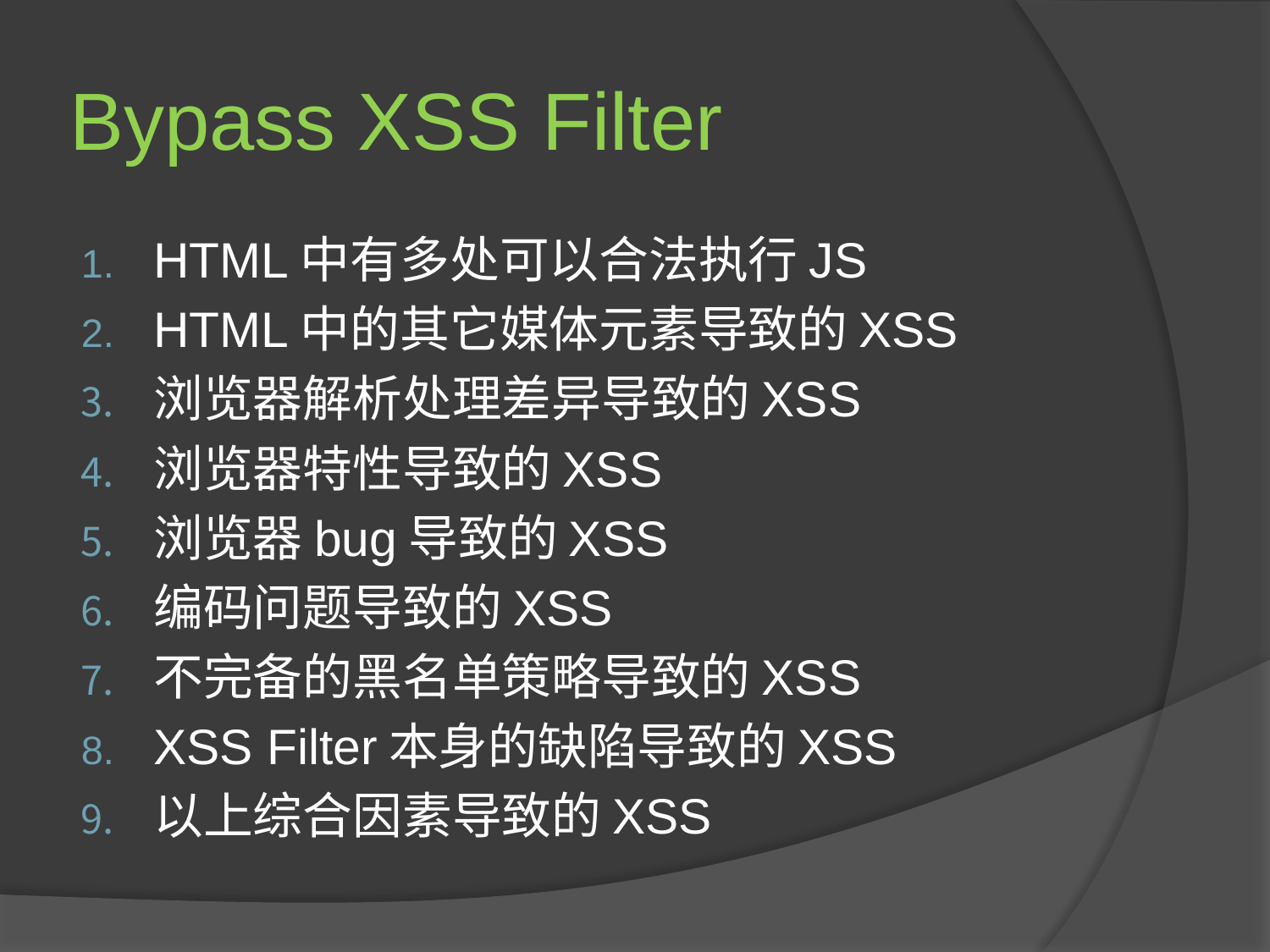

# Bypass XSS Filter
HTML中有多处可以合法执行JS
HTML中的其它媒体元素导致的XSS
浏览器解析处理差异导致的XSS
浏览器特性导致的XSS
浏览器bug导致的XSS
编码问题导致的XSS
不完备的黑名单策略导致的XSS
XSS Filter本身的缺陷导致的XSS
以上综合因素导致的XSS